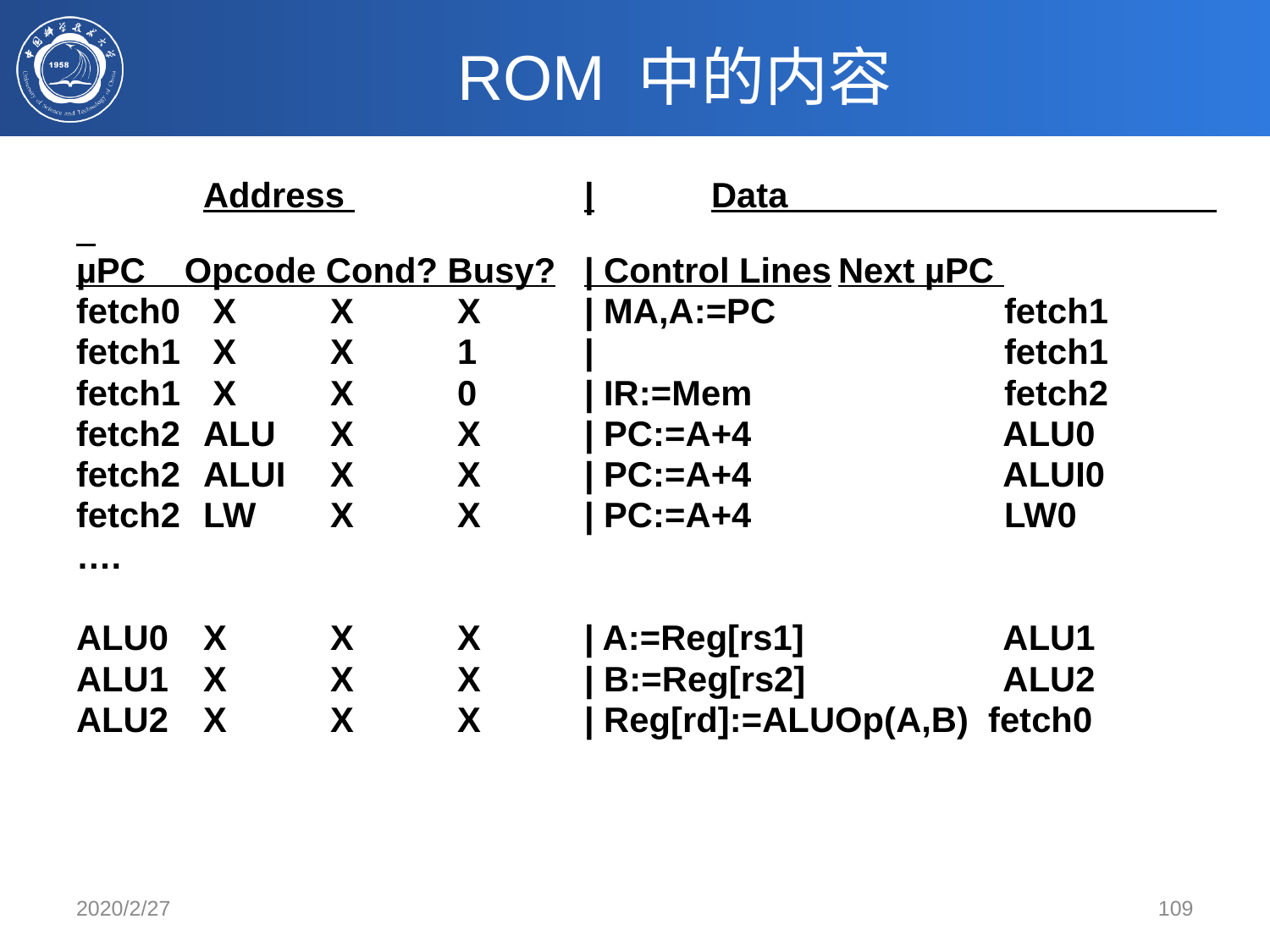

# ROM 中的内容
	Address 		|	Data
µPC    Opcode Cond? Busy?	| Control Lines	Next µPC
fetch0	 X	X	X	| MA,A:=PC		    fetch1
fetch1	 X	X	1	| 			    fetch1
fetch1	 X	X	0	| IR:=Mem		    fetch2
fetch2	ALU	X	X	| PC:=A+4		    ALU0
fetch2 	ALUI	X	X	| PC:=A+4		    ALUI0
fetch2	LW	X	X	| PC:=A+4		    LW0
….

ALU0	X	X	X	| A:=Reg[rs1]		    ALU1
ALU1	X	X	X	| B:=Reg[rs2]		    ALU2
ALU2	X	X	X	| Reg[rd]:=ALUOp(A,B)  fetch0

2020/2/27
109